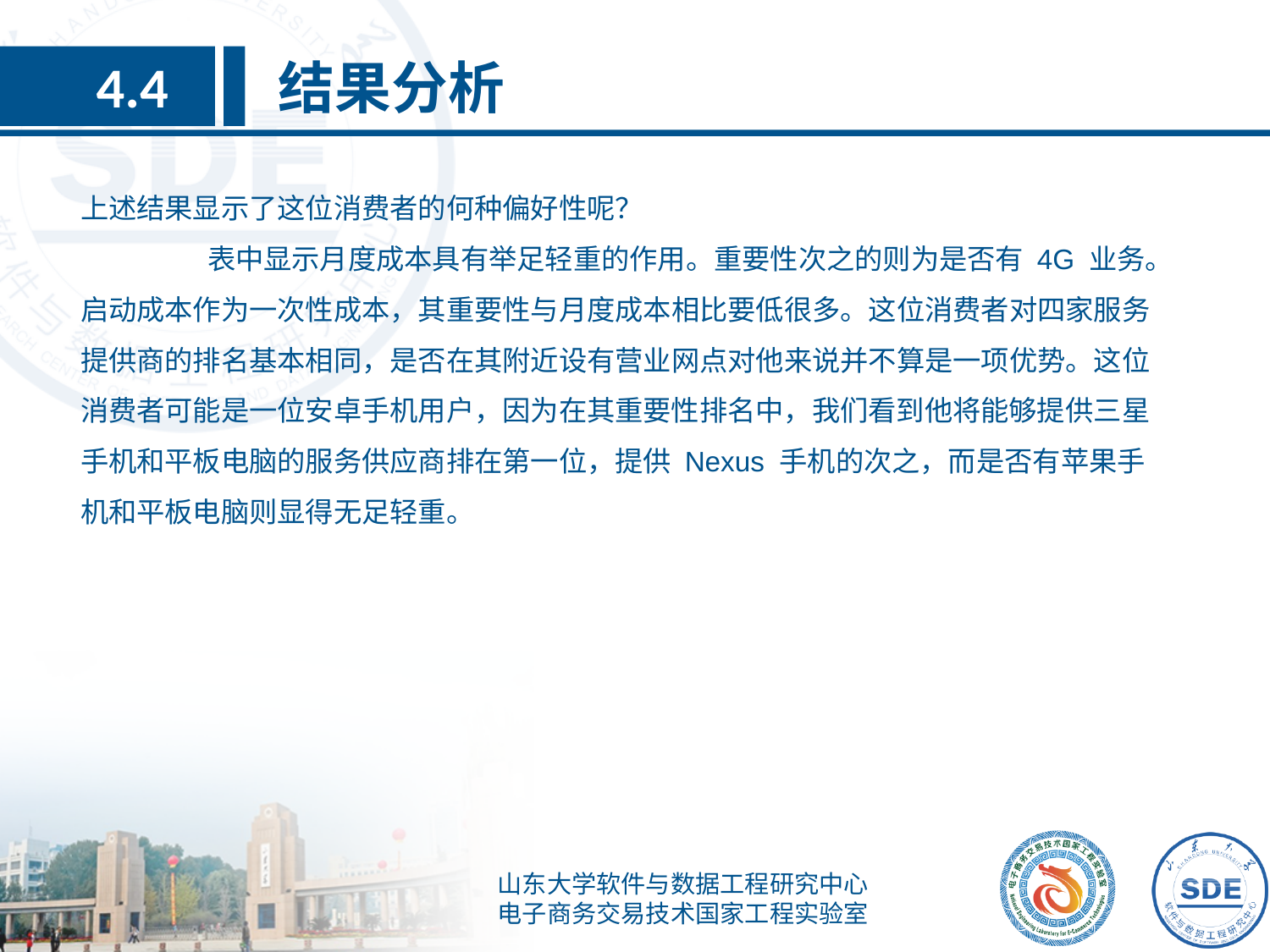

结果分析
4.4
上述结果显示了这位消费者的何种偏好性呢？
	表中显示月度成本具有举足轻重的作用。重要性次之的则为是否有 4G 业务。启动成本作为一次性成本，其重要性与月度成本相比要低很多。这位消费者对四家服务提供商的排名基本相同，是否在其附近设有营业网点对他来说并不算是一项优势。这位消费者可能是一位安卓手机用户，因为在其重要性排名中，我们看到他将能够提供三星手机和平板电脑的服务供应商排在第一位，提供 Nexus 手机的次之，而是否有苹果手机和平板电脑则显得无足轻重。